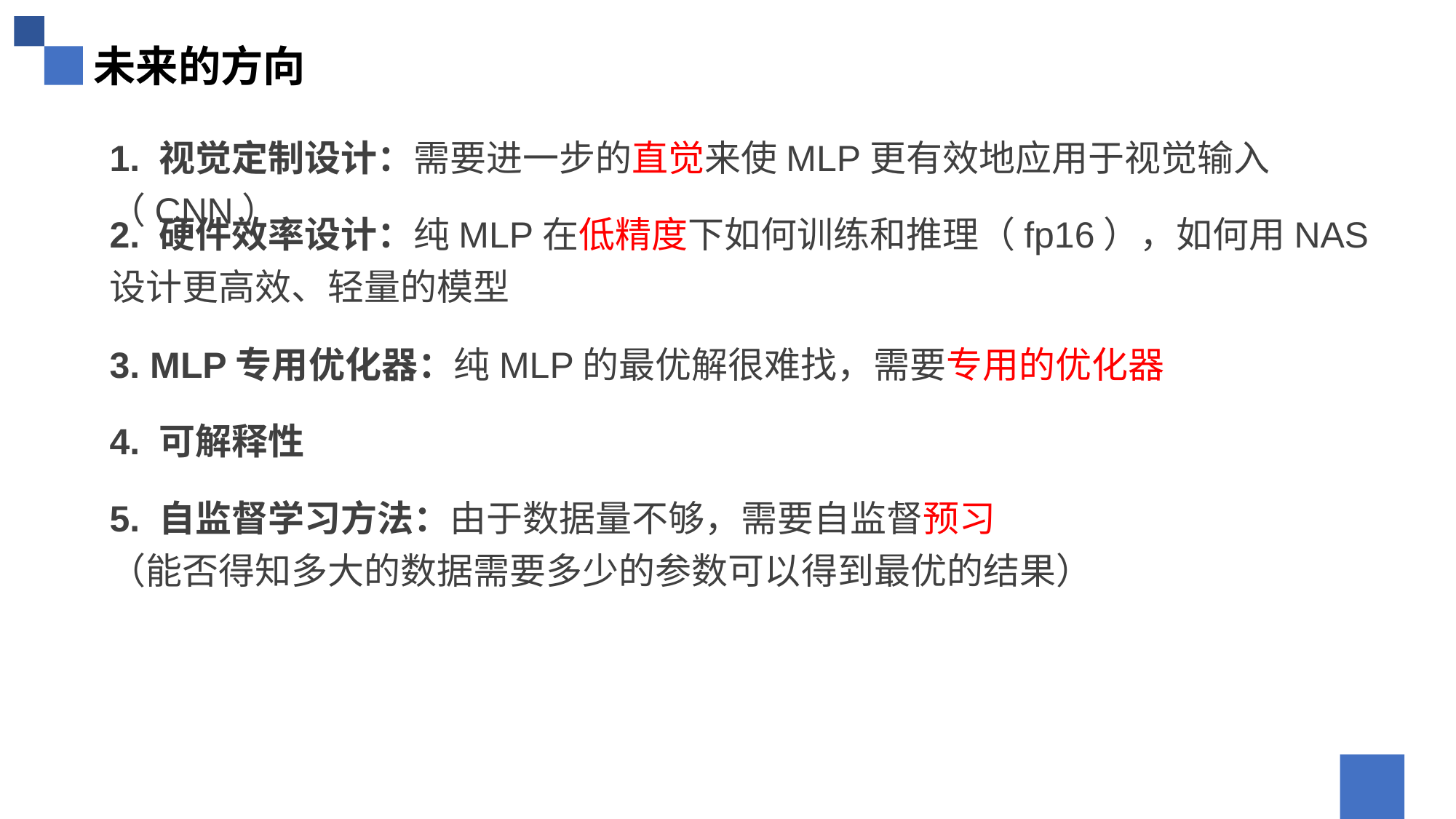

未来的方向
1. 视觉定制设计：需要进一步的直觉来使MLP更有效地应用于视觉输入（CNN）
2. 硬件效率设计：纯MLP在低精度下如何训练和推理（fp16），如何用NAS设计更高效、轻量的模型
3. MLP专用优化器：纯MLP的最优解很难找，需要专用的优化器
4. 可解释性
5. 自监督学习方法：由于数据量不够，需要自监督预习
（能否得知多大的数据需要多少的参数可以得到最优的结果）